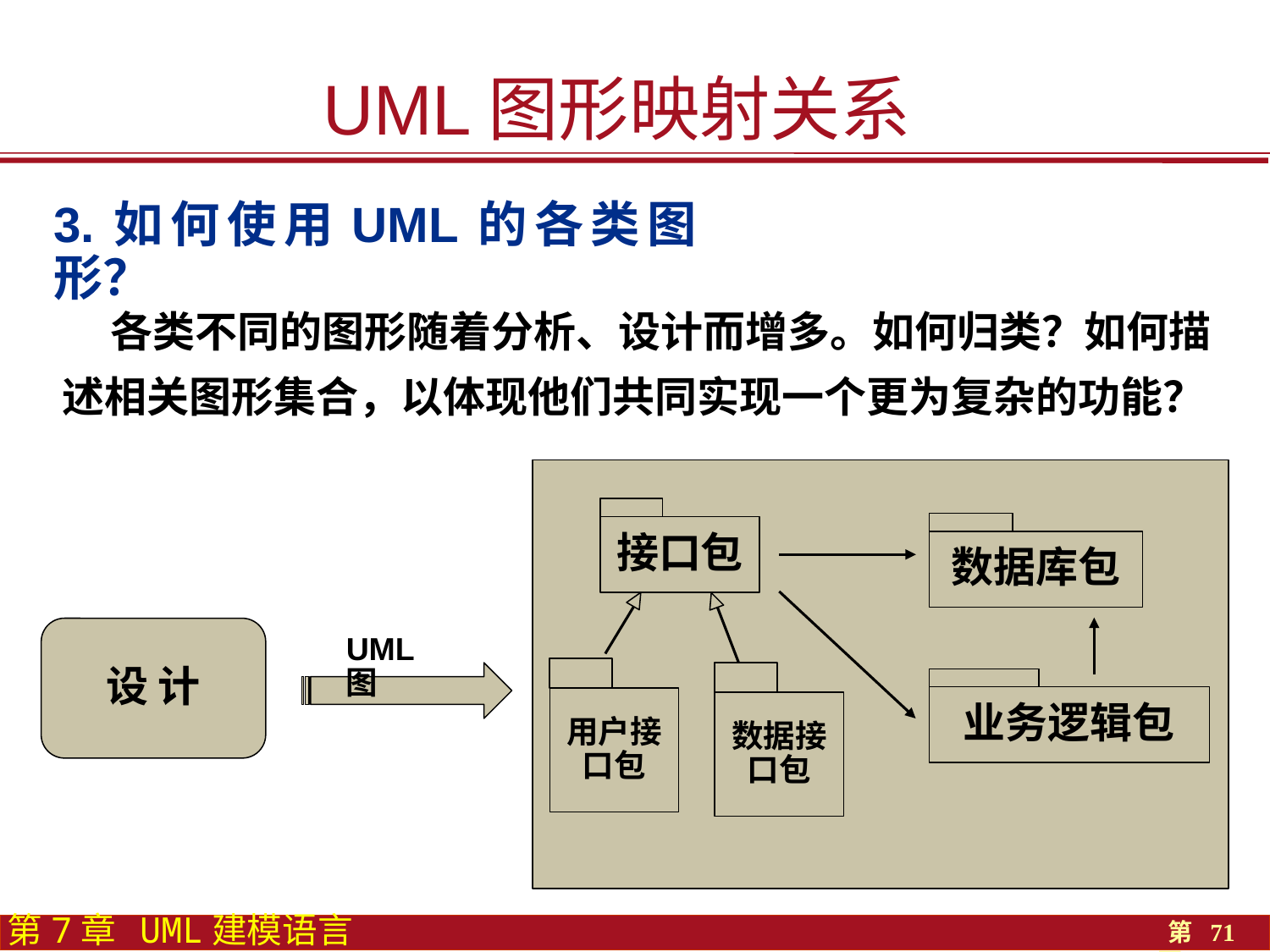

UML图形映射关系
3.如何使用UML的各类图形？
    各类不同的图形随着分析、设计而增多。如何归类？如何描述相关图形集合，以体现他们共同实现一个更为复杂的功能？

接口包

数据库包

设 计
UML图

用户接口包

数据接口包

业务逻辑包